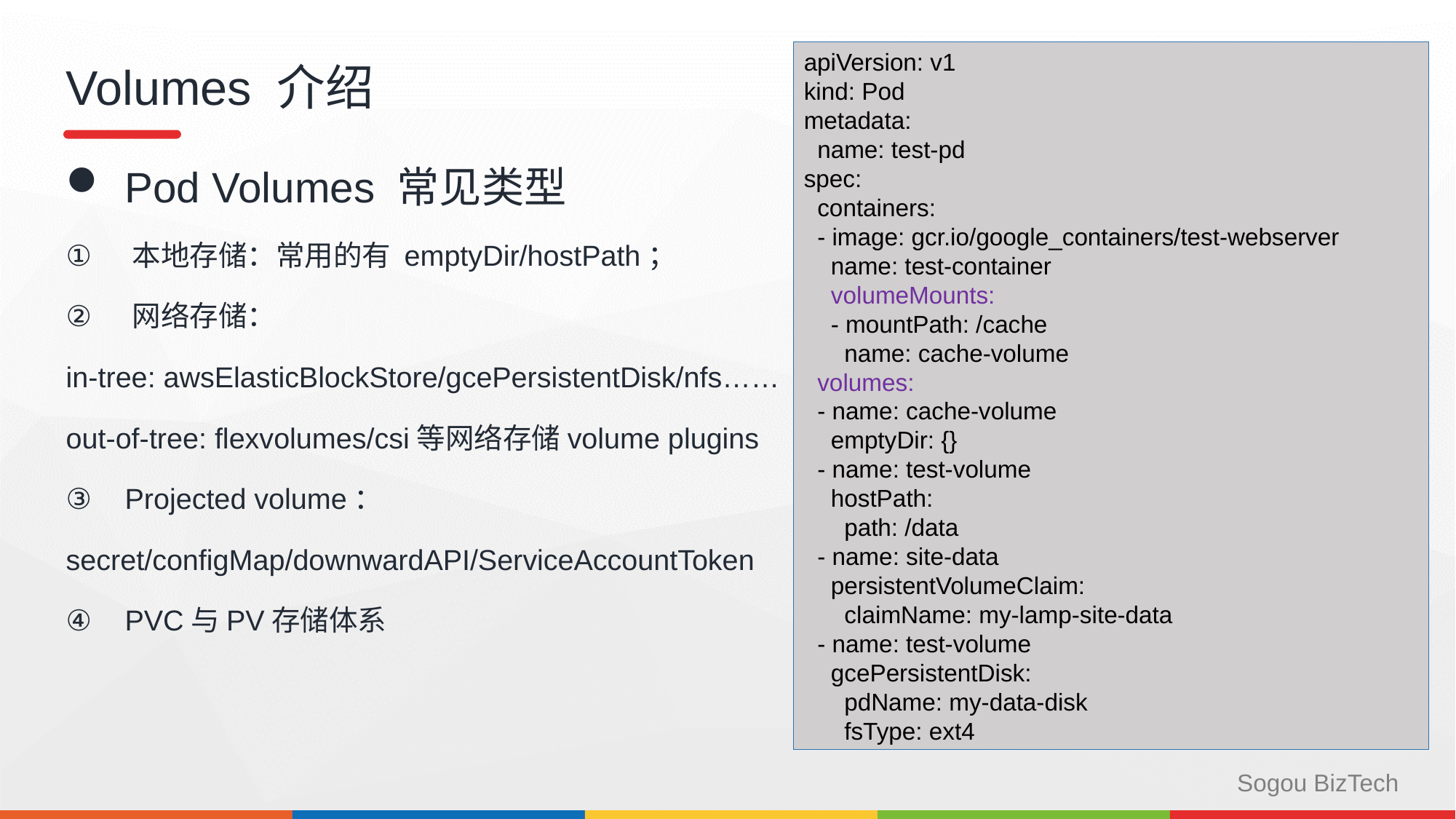

# Volumes 介绍
apiVersion: v1
kind: Pod
metadata:
  name: test-pd
spec:
  containers:
  - image: gcr.io/google_containers/test-webserver
    name: test-container
    volumeMounts:
    - mountPath: /cache
      name: cache-volume
  volumes:
  - name: cache-volume
    emptyDir: {}
  - name: test-volume
    hostPath:
      path: /data
  - name: site-data
    persistentVolumeClaim:
      claimName: my-lamp-site-data
  - name: test-volume
    gcePersistentDisk:
      pdName: my-data-disk
      fsType: ext4
Pod Volumes 常见类型
本地存储：常用的有 emptyDir/hostPath；
网络存储：
in-tree: awsElasticBlockStore/gcePersistentDisk/nfs……
out-of-tree: flexvolumes/csi等网络存储volume plugins
Projected volume：
secret/configMap/downwardAPI/ServiceAccountToken
PVC与PV存储体系
Sogou BizTech